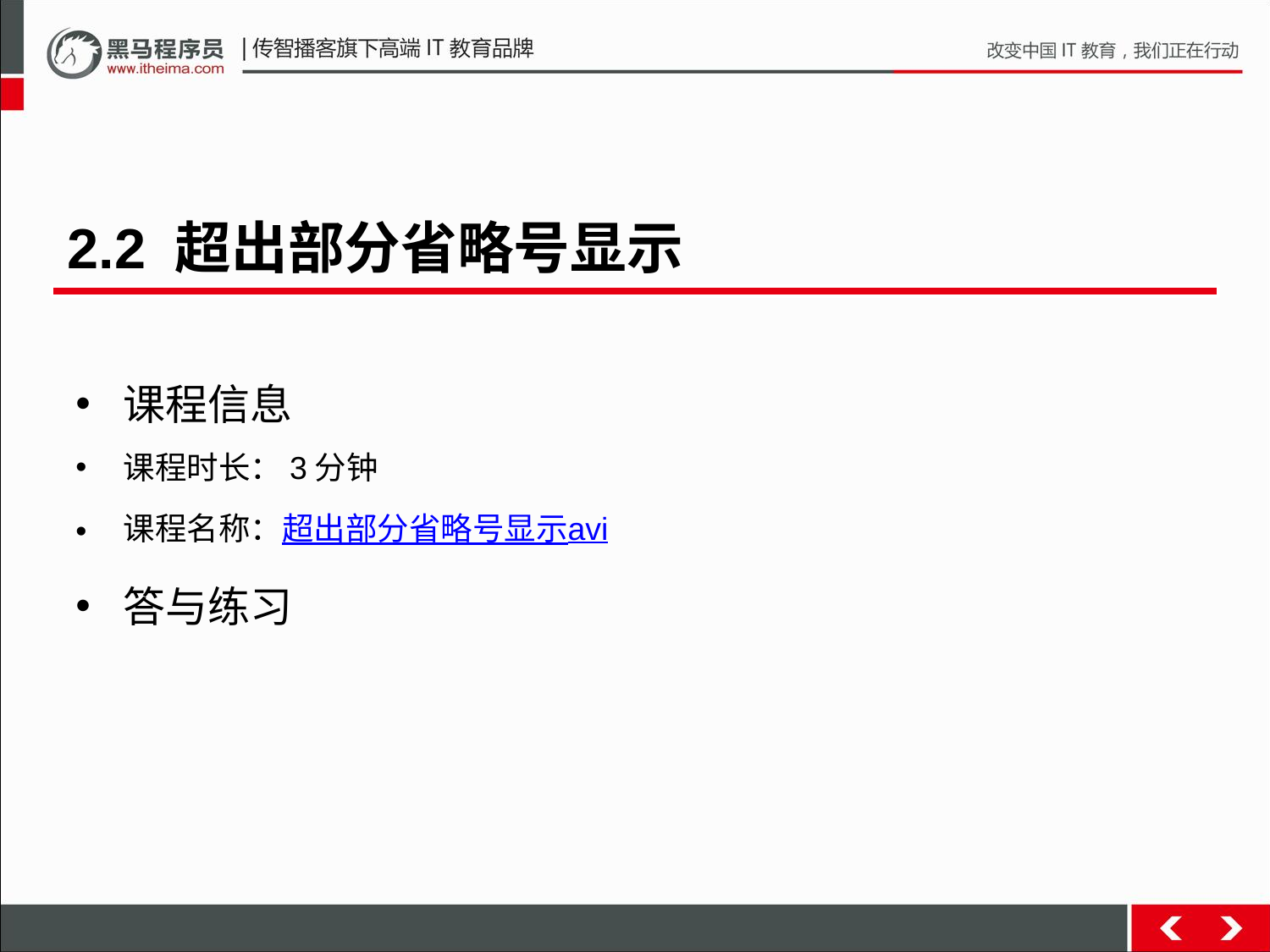

2.2 超出部分省略号显示
课程信息
课程时长：3分钟
课程名称：超出部分省略号显示avi
答与练习